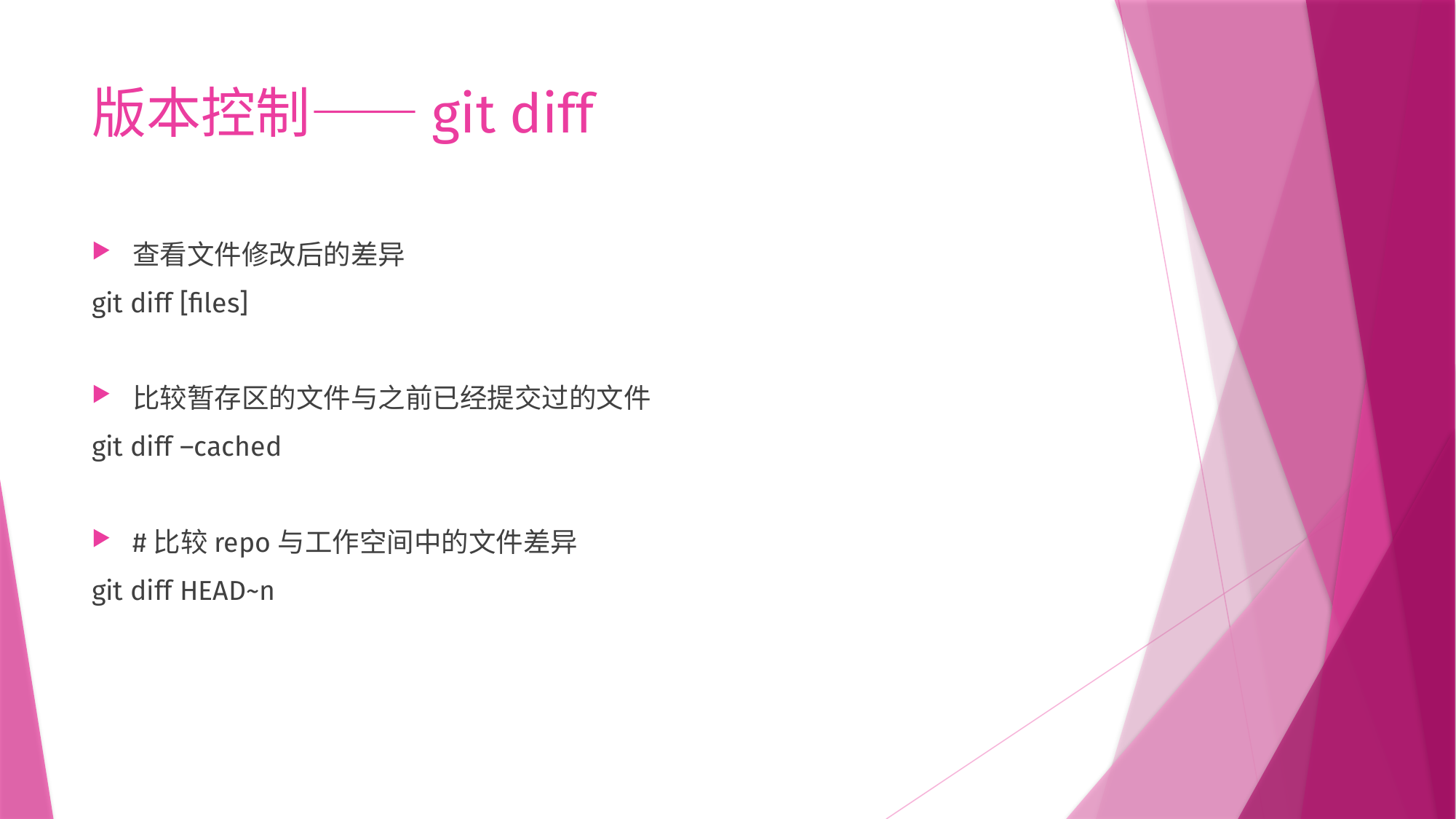

# 版本控制——git diff

查看文件修改后的差异
git diff [files]

比较暂存区的文件与之前已经提交过的文件
git diff –cached

#比较repo与工作空间中的文件差异
git diff HEAD~n